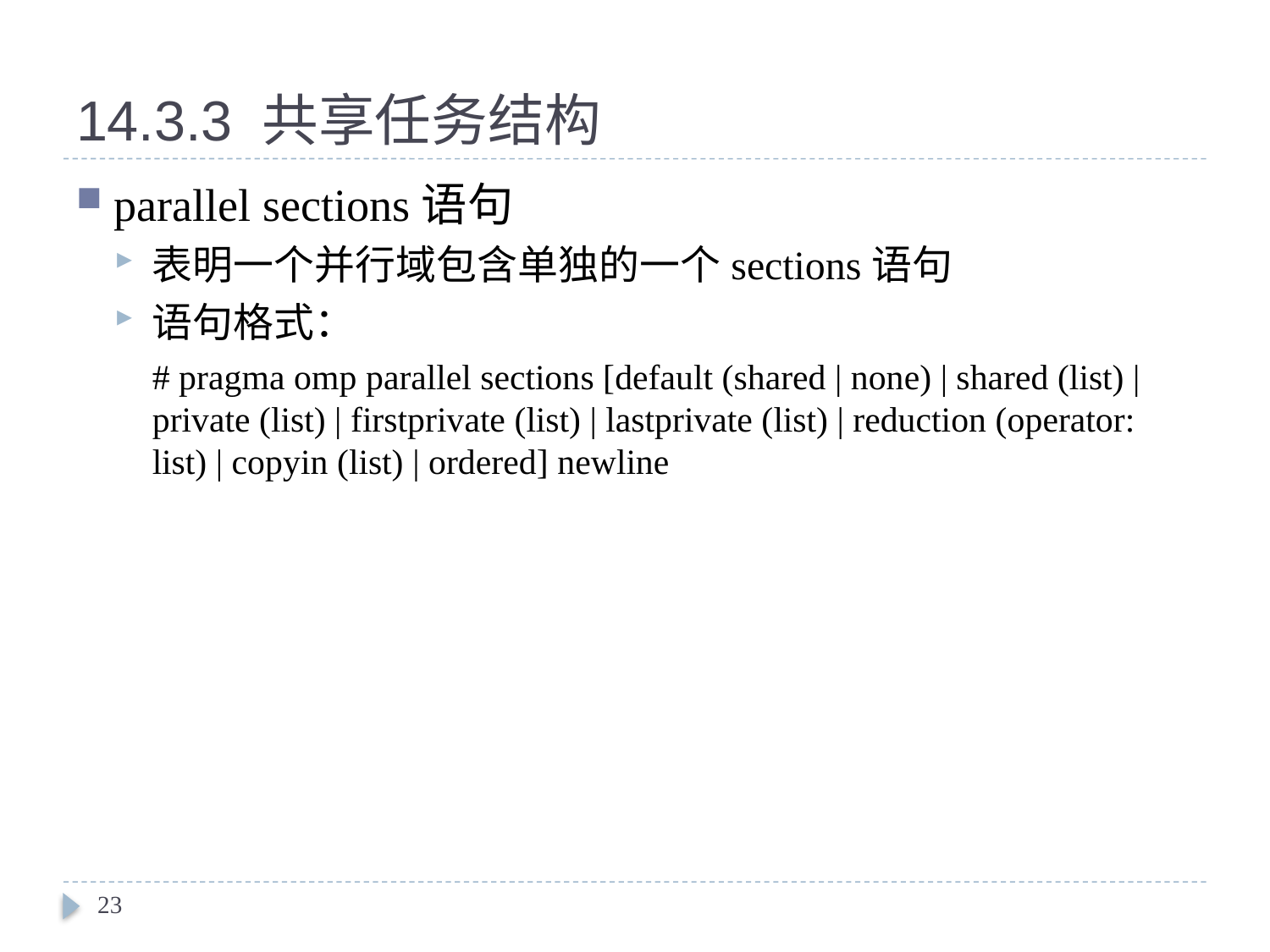

# 14.3.3 共享任务结构
parallel sections语句
表明一个并行域包含单独的一个sections语句
语句格式：
	# pragma omp parallel sections [default (shared | none) | shared (list) | private (list) | firstprivate (list) | lastprivate (list) | reduction (operator: list) | copyin (list) | ordered] newline
23